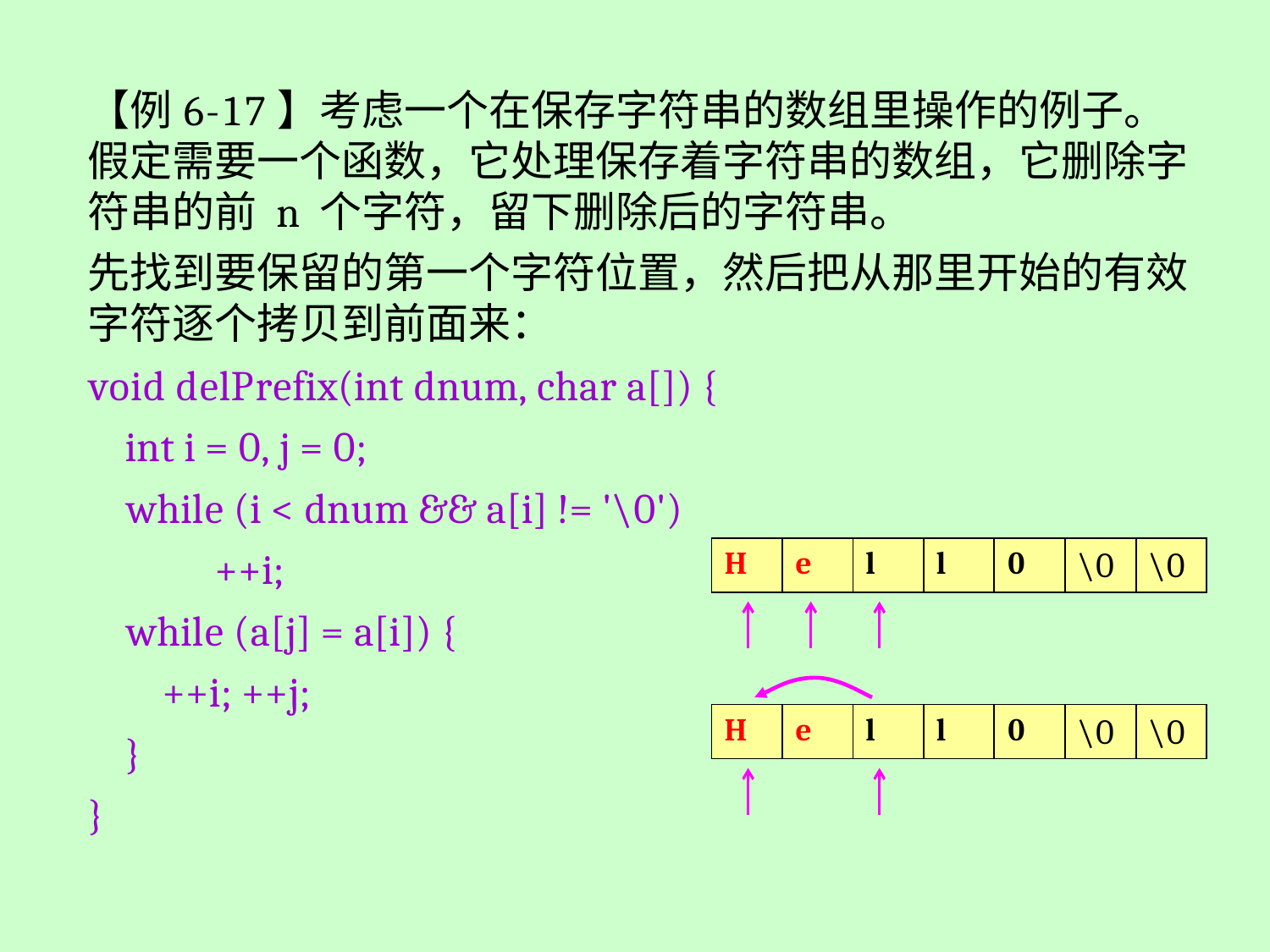

【例6-17】考虑一个在保存字符串的数组里操作的例子。假定需要一个函数，它处理保存着字符串的数组，它删除字符串的前 n 个字符，留下删除后的字符串。
先找到要保留的第一个字符位置，然后把从那里开始的有效字符逐个拷贝到前面来：
void delPrefix(int dnum, char a[]) {
    int i = 0, j = 0;
    while (i < dnum && a[i] != '\0')
	++i;
    while (a[j] = a[i]) {
        ++i; ++j;
    }
}
| H | e | l | l | 0 | \0 | \0 |
| --- | --- | --- | --- | --- | --- | --- |

| H | e | l | l | 0 | \0 | \0 |
| --- | --- | --- | --- | --- | --- | --- |
84